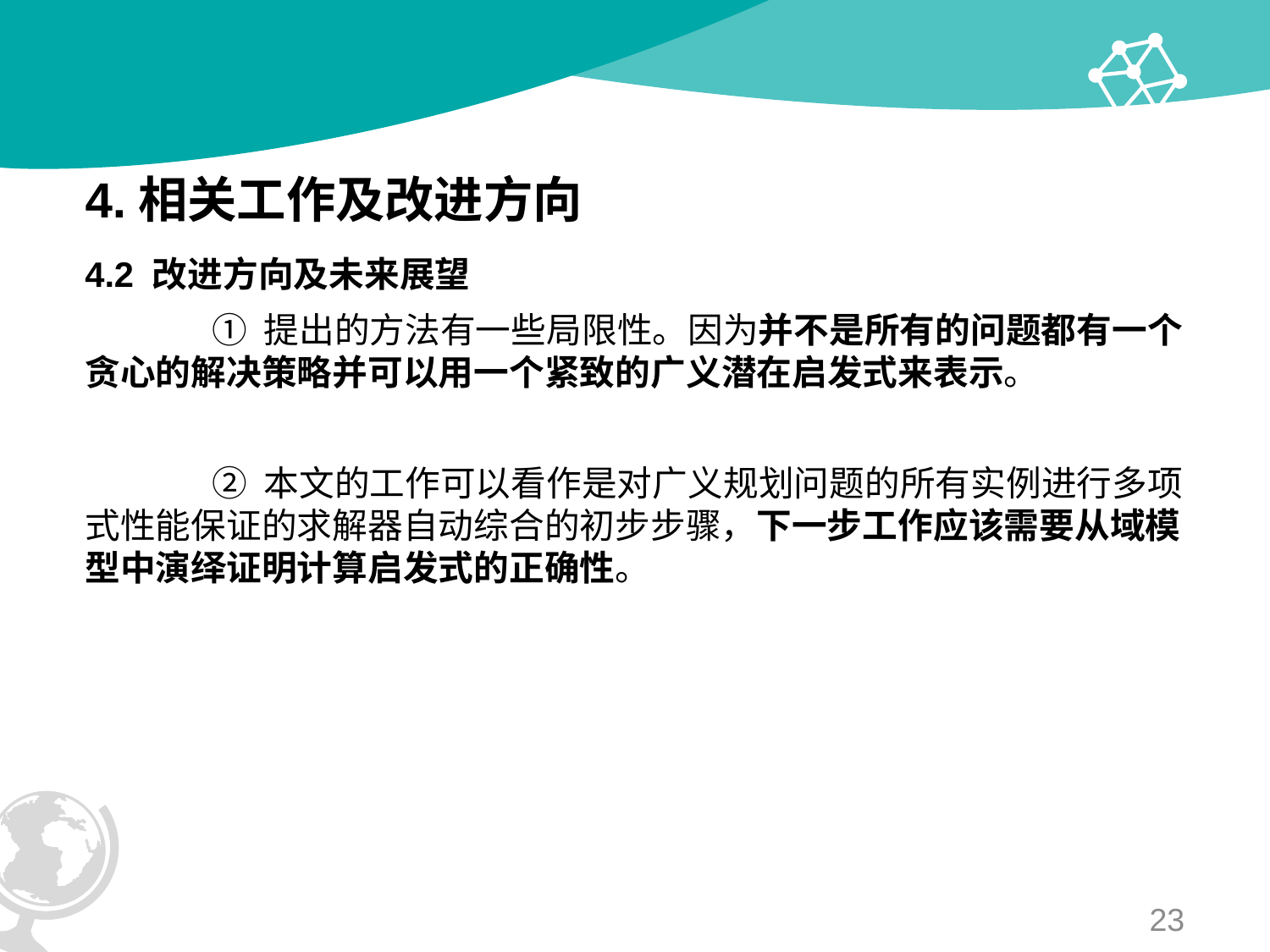

# 4.相关工作及改进方向
4.2 改进方向及未来展望
	① 提出的方法有一些局限性。因为并不是所有的问题都有一个贪心的解决策略并可以用一个紧致的广义潜在启发式来表示。

	② 本文的工作可以看作是对广义规划问题的所有实例进行多项式性能保证的求解器自动综合的初步步骤，下一步工作应该需要从域模型中演绎证明计算启发式的正确性。
23